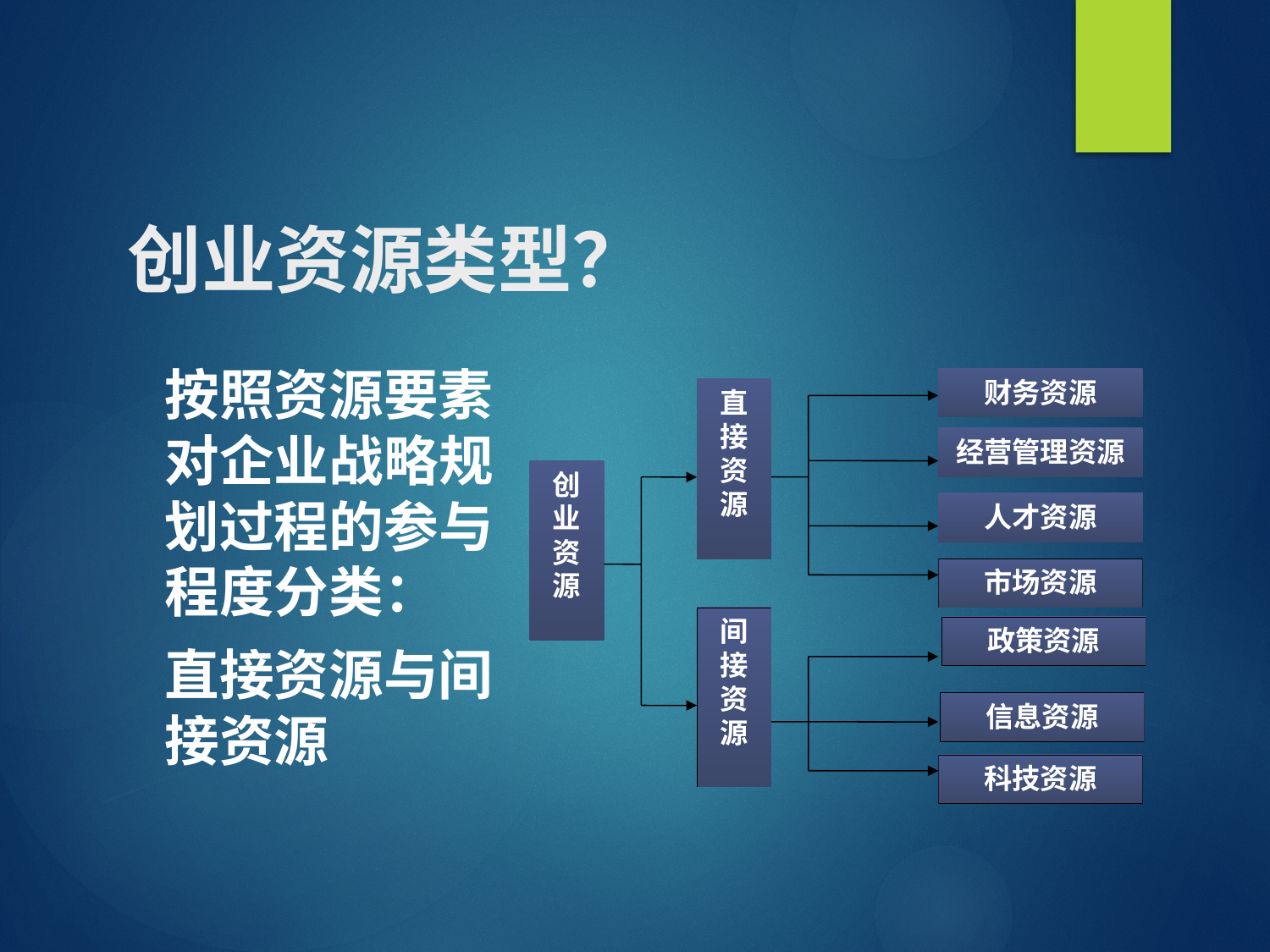

# 创业资源类型？
按照资源要素对企业战略规划过程的参与程度分类：
直接资源与间接资源

财务资源
直接资源

经营管理资源
创业资源

人才资源

市场资源

间接资源
政策资源

信息资源

科技资源